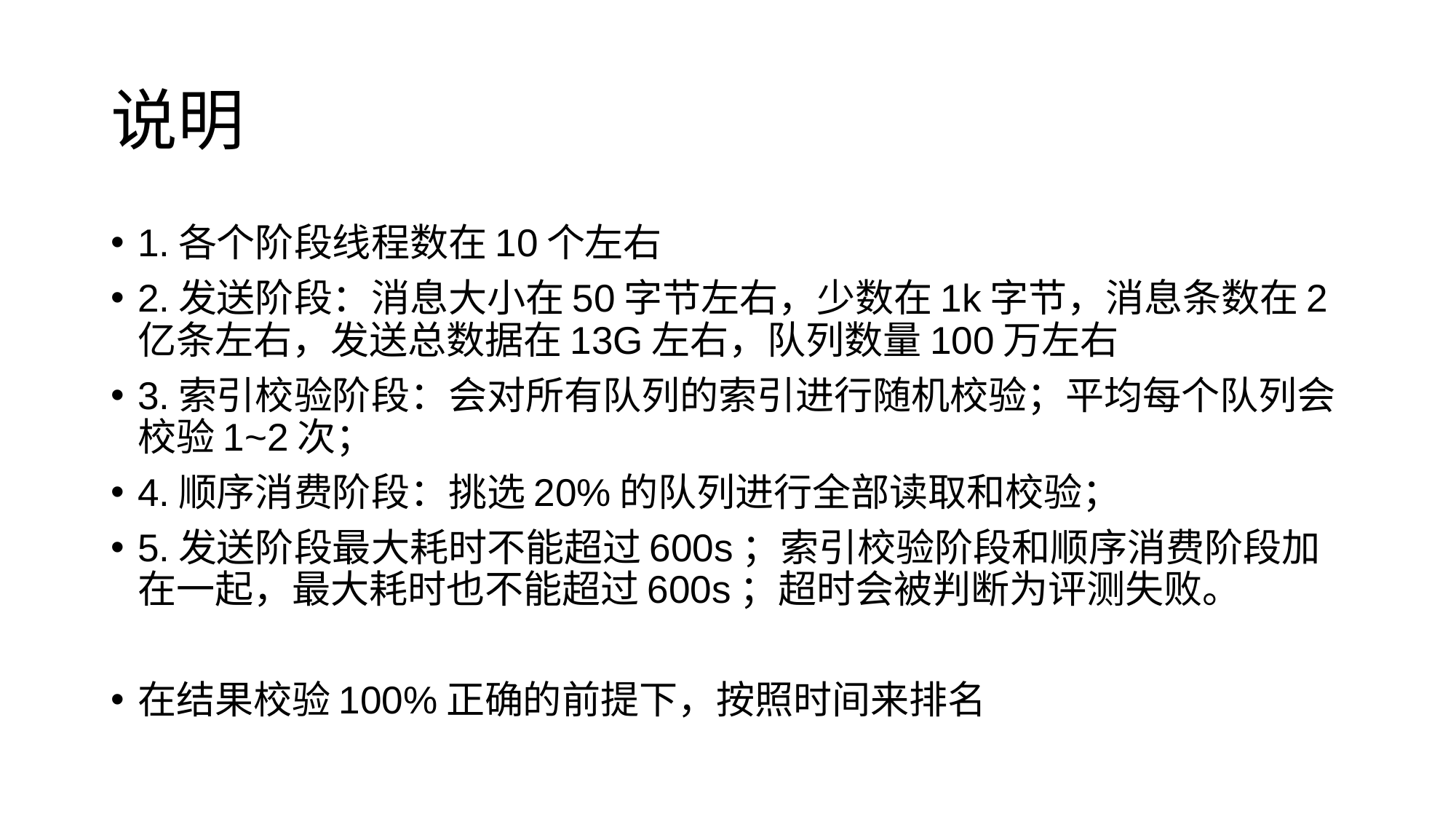

# 说明
1.各个阶段线程数在10个左右
2.发送阶段：消息大小在50字节左右，少数在1k字节，消息条数在2亿条左右，发送总数据在13G左右，队列数量100万左右
3.索引校验阶段：会对所有队列的索引进行随机校验；平均每个队列会校验1~2次；
4.顺序消费阶段：挑选20%的队列进行全部读取和校验；
5.发送阶段最大耗时不能超过600s；索引校验阶段和顺序消费阶段加在一起，最大耗时也不能超过600s；超时会被判断为评测失败。

在结果校验100%正确的前提下，按照时间来排名